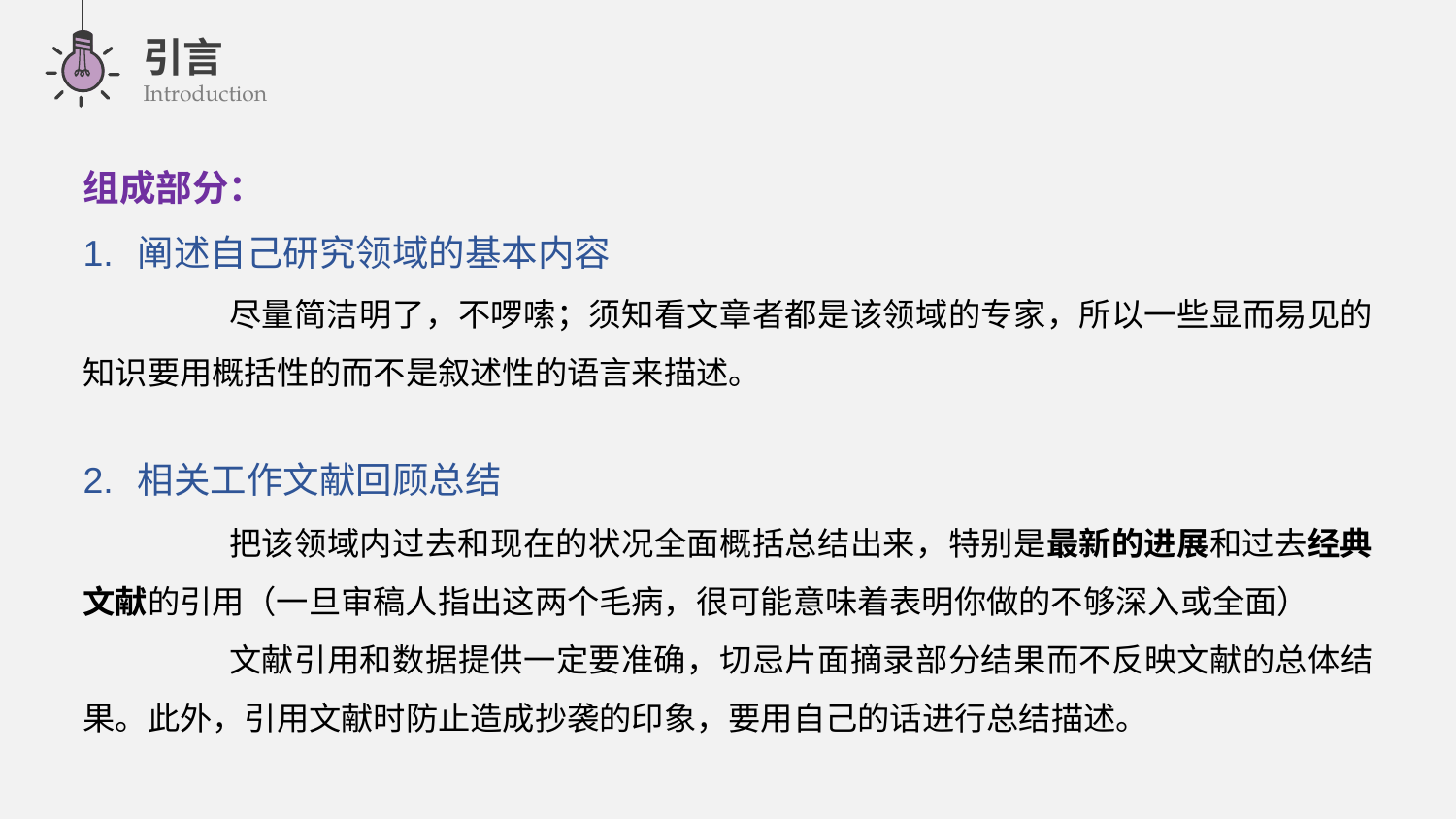

引言
Introduction
组成部分：
阐述自己研究领域的基本内容
	尽量简洁明了，不啰嗦；须知看文章者都是该领域的专家，所以一些显而易见的知识要用概括性的而不是叙述性的语言来描述。
相关工作文献回顾总结
	把该领域内过去和现在的状况全面概括总结出来，特别是最新的进展和过去经典文献的引用（一旦审稿人指出这两个毛病，很可能意味着表明你做的不够深入或全面）
	文献引用和数据提供一定要准确，切忌片面摘录部分结果而不反映文献的总体结果。此外，引用文献时防止造成抄袭的印象，要用自己的话进行总结描述。